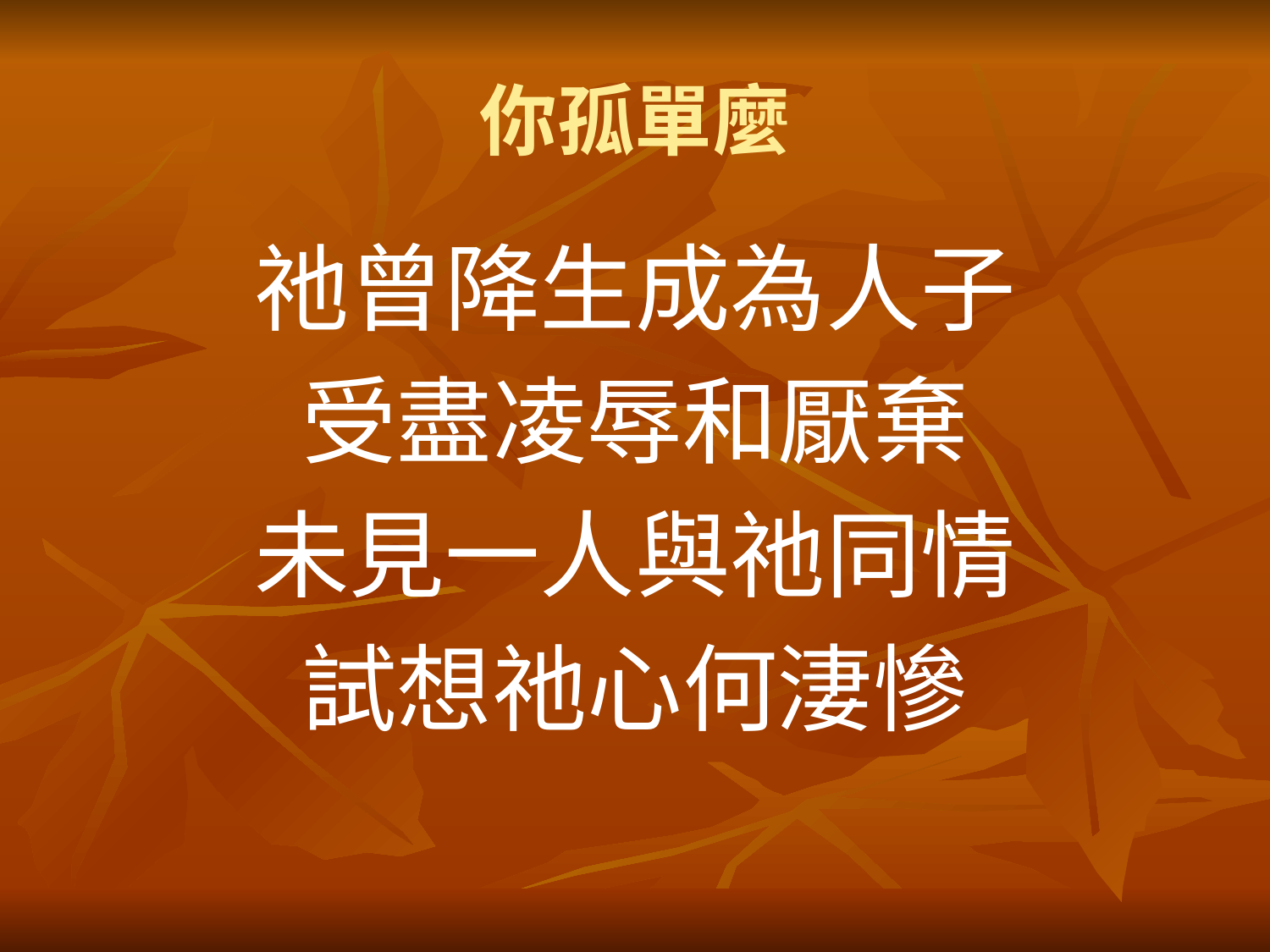

# 你孤單麼
祂曾降生成為人子
受盡凌辱和厭棄
未見一人與祂同情
試想祂心何淒慘